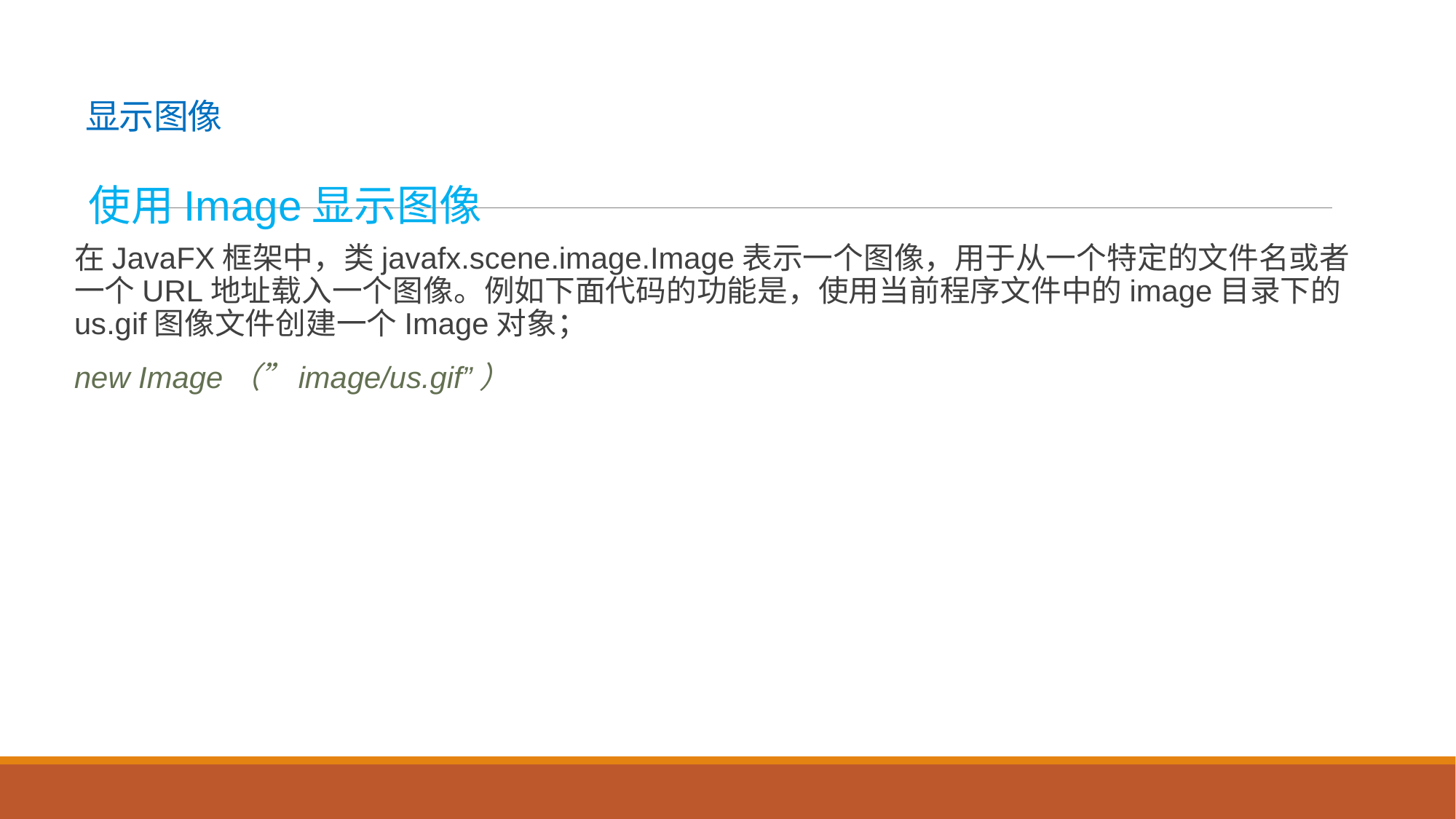

# 显示图像
使用Image显示图像
在JavaFX框架中，类javafx.scene.image.Image表示一个图像，用于从一个特定的文件名或者一个URL地址载入一个图像。例如下面代码的功能是，使用当前程序文件中的image目录下的us.gif图像文件创建一个Image对象；
new Image（”image/us.gif”）